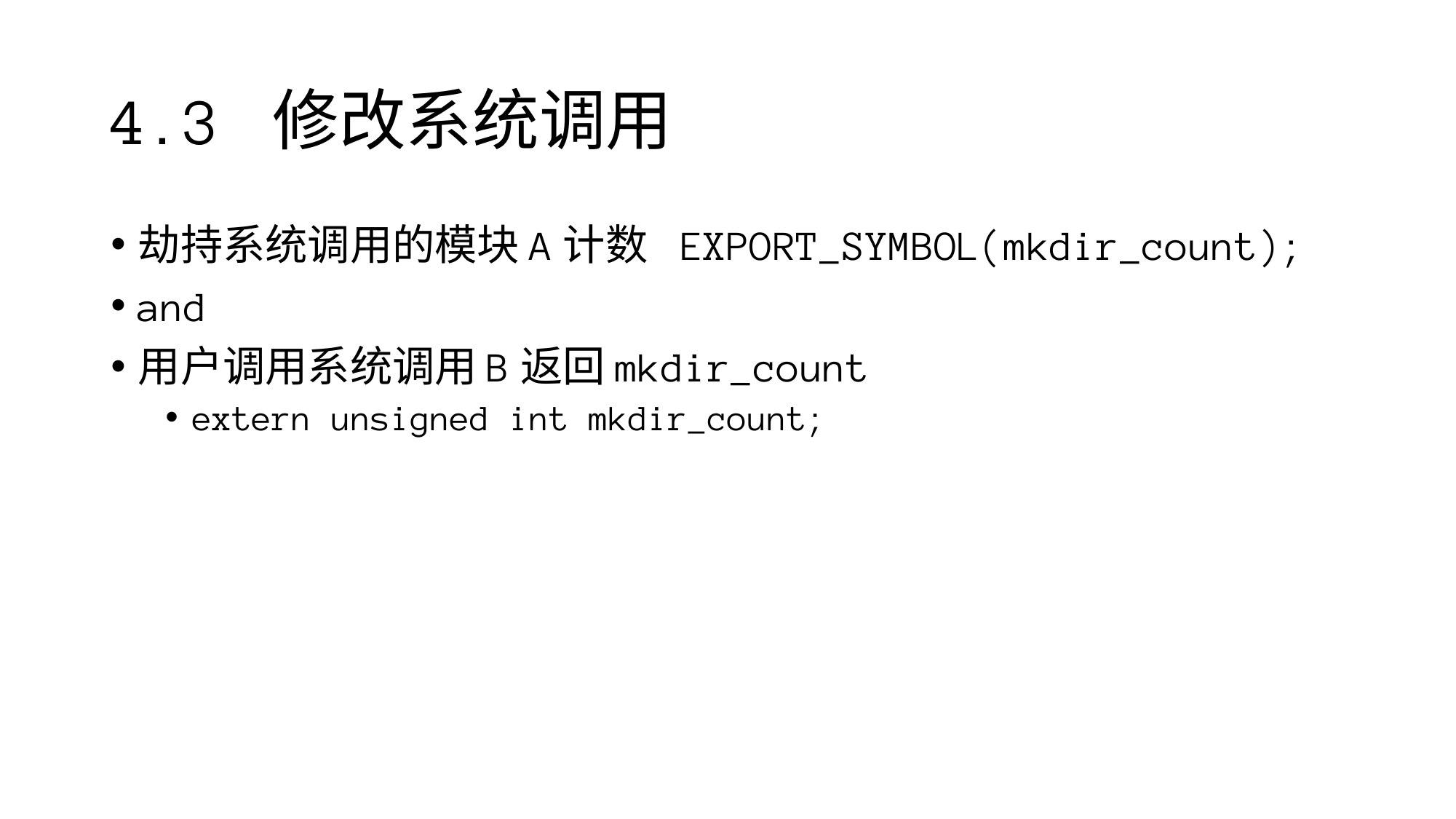

# 4.3 修改系统调用
劫持系统调用的模块A计数 EXPORT_SYMBOL(mkdir_count);
and
用户调用系统调用B返回mkdir_count
extern unsigned int mkdir_count;